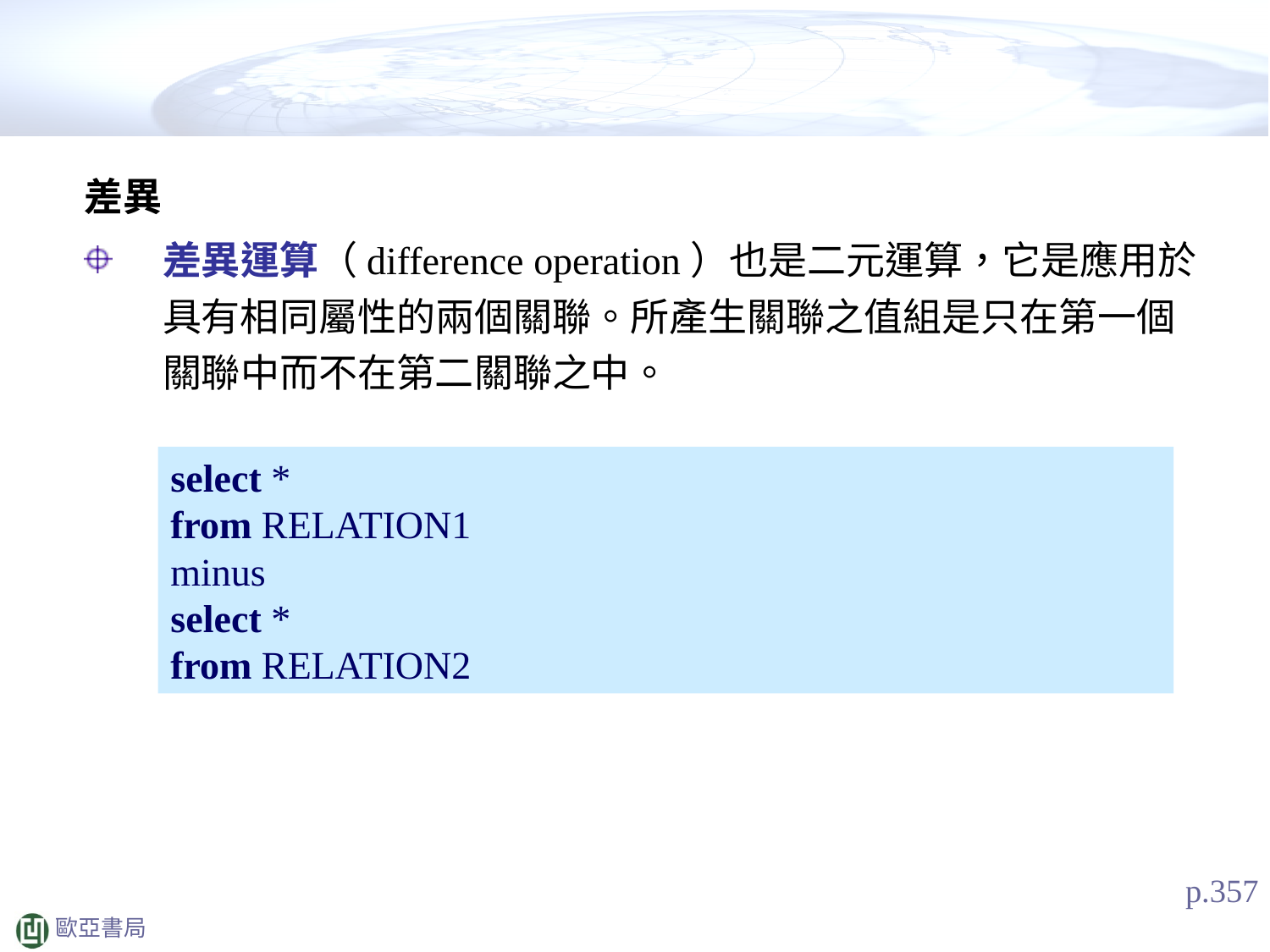

差異
差異運算（difference operation）也是二元運算，它是應用於具有相同屬性的兩個關聯。所產生關聯之值組是只在第一個關聯中而不在第二關聯之中。
select *
from RELATION1
minus
select *
from RELATION2
 p.357